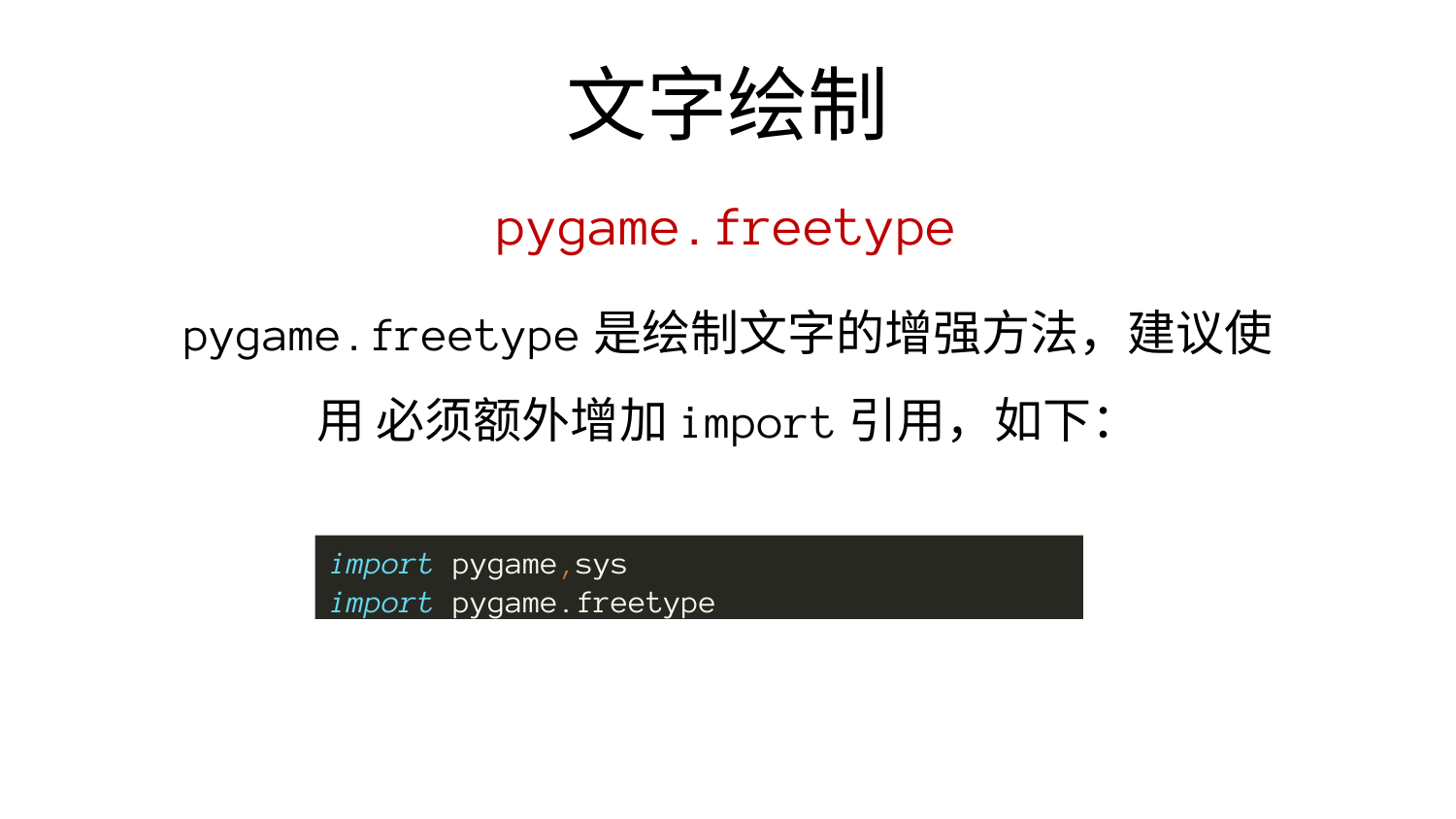

# 文字绘制
pygame.freetype
pygame.freetype是绘制文字的增强方法，建议使用 必须额外增加import引用，如下：
import pygame,sys
import pygame.freetype